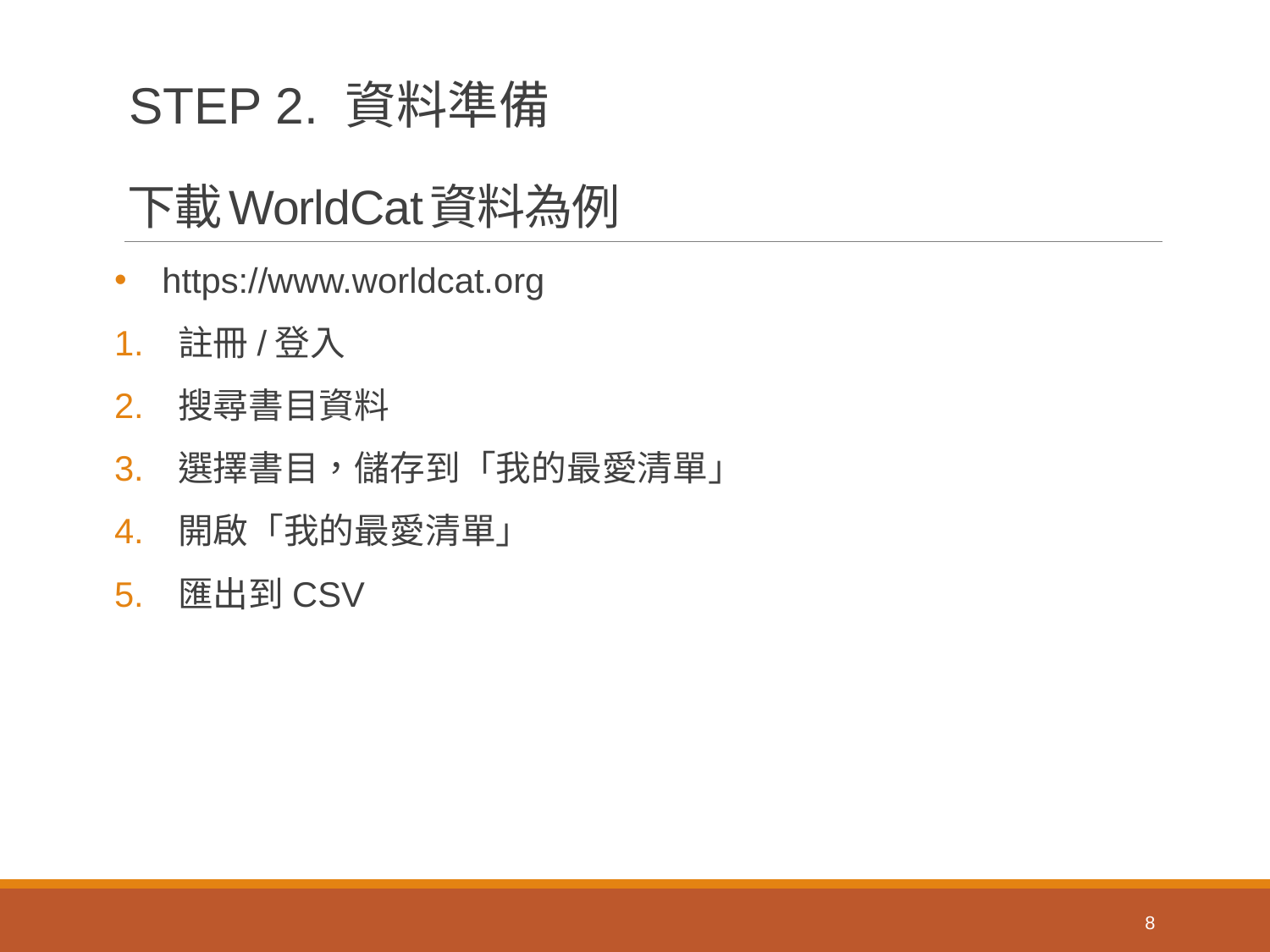

STEP 2. 資料準備
# 下載WorldCat資料為例
https://www.worldcat.org
註冊/登入
搜尋書目資料
選擇書目，儲存到「我的最愛清單」
開啟「我的最愛清單」
匯出到CSV
8